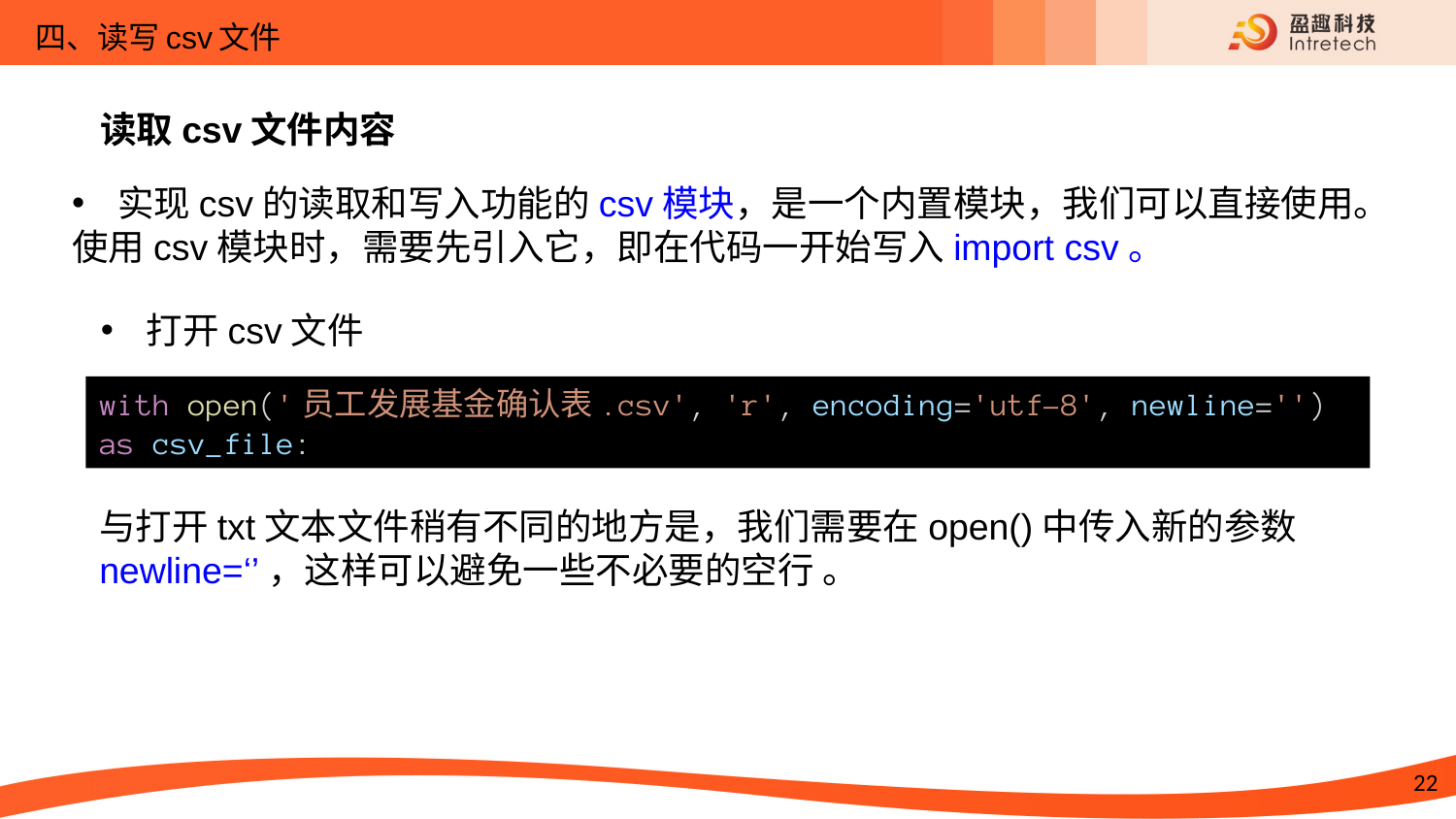

四、读写csv文件
读取csv文件内容
实现csv的读取和写入功能的csv模块，是一个内置模块，我们可以直接使用。
使用csv模块时，需要先引入它，即在代码一开始写入import csv。
打开csv文件
with open('员工发展基金确认表.csv', 'r', encoding='utf-8', newline='') as csv_file:

与打开txt文本文件稍有不同的地方是，我们需要在open()中传入新的参数
newline=‘’，这样可以避免一些不必要的空行 。